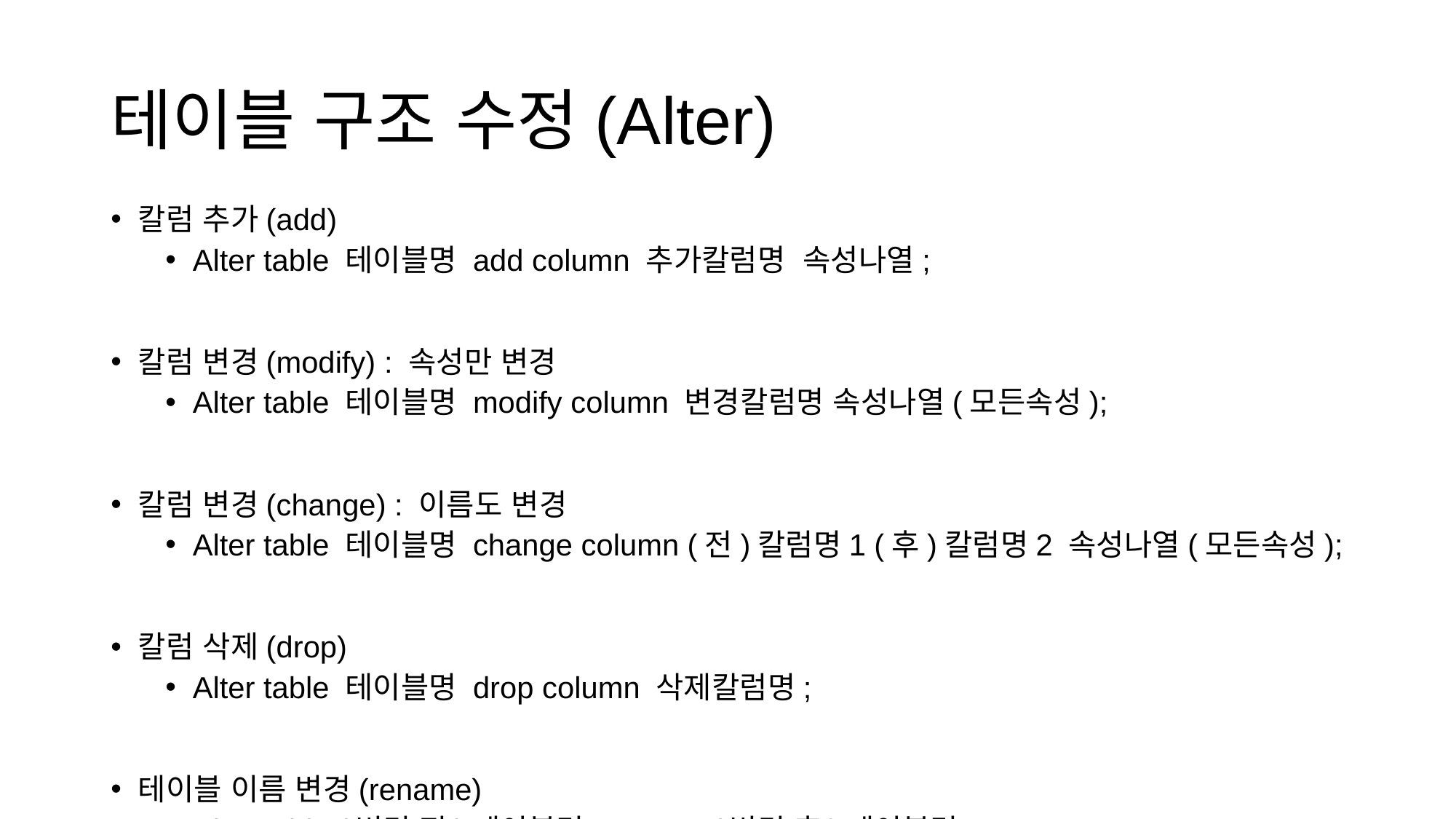

# 테이블 구조 수정(Alter)
칼럼 추가(add)
Alter table 테이블명 add column 추가칼럼명  속성나열;

칼럼 변경(modify) : 속성만 변경
Alter table 테이블명 modify column 변경칼럼명 속성나열(모든속성);

칼럼 변경(change) : 이름도 변경
Alter table 테이블명 change column (전)칼럼명1 (후)칼럼명2 속성나열(모든속성);

칼럼 삭제(drop)
Alter table 테이블명 drop column 삭제칼럼명;

테이블 이름 변경(rename)
Alter table (변경 전)테이블명 rename (변경 후)테이블명;